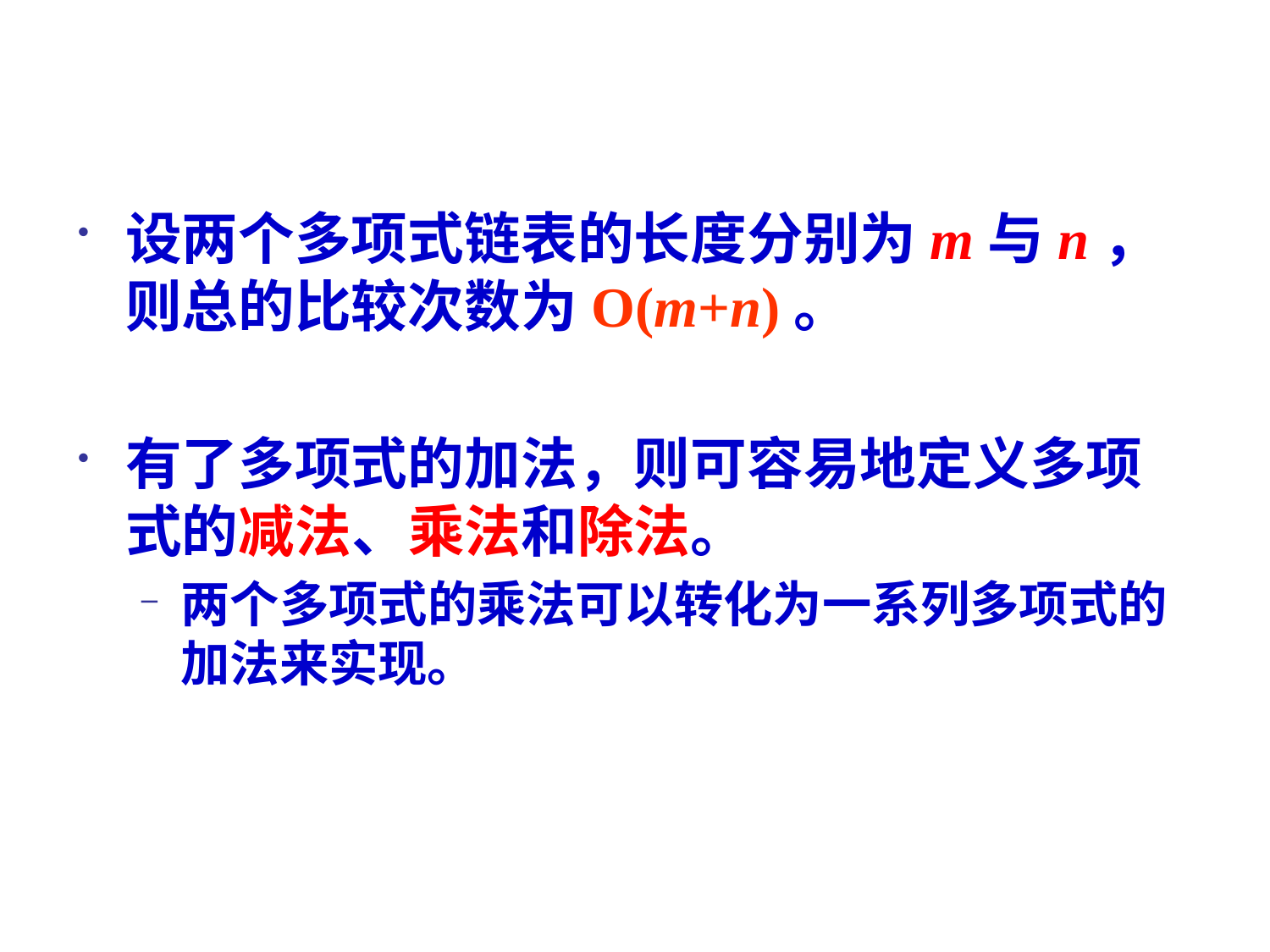

设两个多项式链表的长度分别为m与n，则总的比较次数为O(m+n)。

有了多项式的加法，则可容易地定义多项式的减法、乘法和除法。
两个多项式的乘法可以转化为一系列多项式的加法来实现。
134